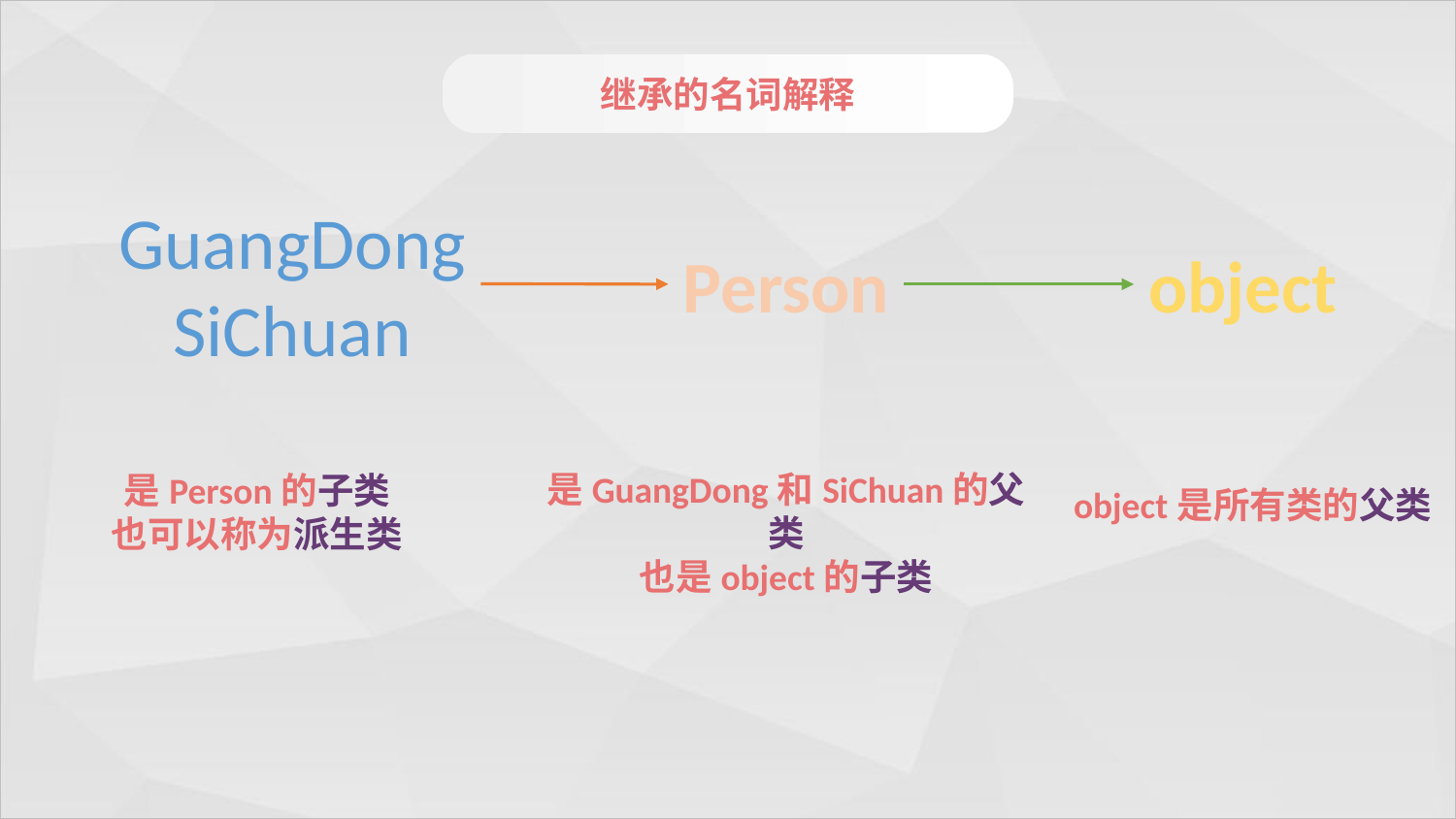

继承的名词解释
GuangDong
SiChuan
Person
object
是GuangDong和SiChuan的父类
也是object的子类
是Person的子类
也可以称为派生类
object是所有类的父类